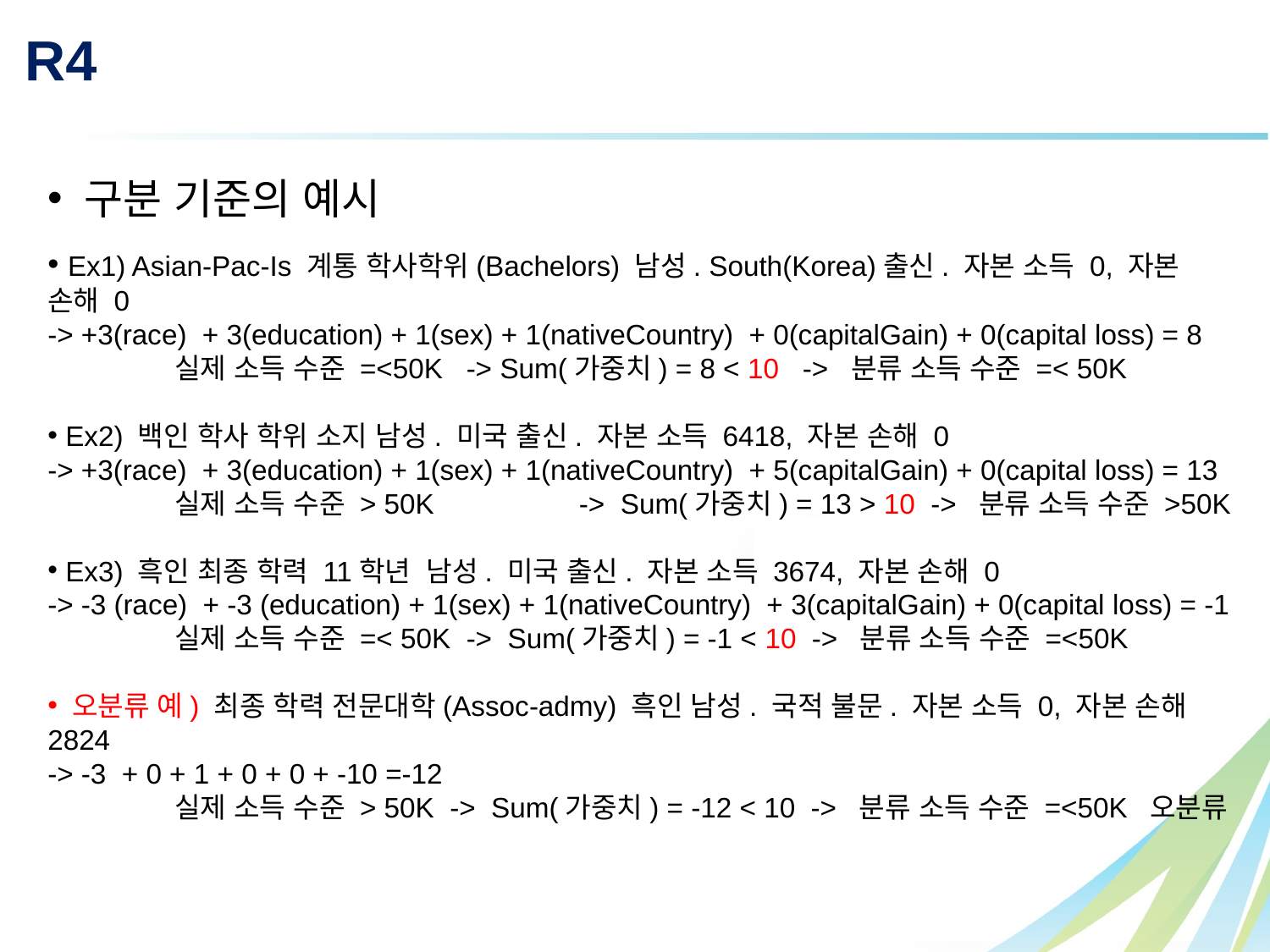

R4
 구분 기준의 예시
 Ex1) Asian-Pac-Is 계통 학사학위(Bachelors) 남성. South(Korea)출신. 자본 소득 0, 자본 손해 0
-> +3(race)  + 3(education) + 1(sex) + 1(nativeCountry)  + 0(capitalGain) + 0(capital loss) = 8
	실제 소득 수준 =<50K   -> Sum(가중치) = 8 < 10   ->  분류 소득 수준 =< 50K

 Ex2) 백인 학사 학위 소지 남성. 미국 출신. 자본 소득 6418, 자본 손해 0
-> +3(race)  + 3(education) + 1(sex) + 1(nativeCountry)  + 5(capitalGain) + 0(capital loss) = 13
	실제 소득 수준 > 50K	   ->  Sum(가중치) = 13 > 10  ->  분류 소득 수준 >50K

 Ex3) 흑인 최종 학력 11학년  남성. 미국 출신. 자본 소득 3674, 자본 손해 0
-> -3 (race)  + -3 (education) + 1(sex) + 1(nativeCountry)  + 3(capitalGain) + 0(capital loss) = -1
	실제 소득 수준 =< 50K  ->  Sum(가중치) = -1 < 10  ->  분류 소득 수준 =<50K

 오분류 예) 최종 학력 전문대학(Assoc-admy) 흑인 남성. 국적 불문. 자본 소득 0, 자본 손해 2824
-> -3  + 0 + 1 + 0 + 0 + -10 =-12
	실제 소득 수준 > 50K  ->  Sum(가중치) = -12 < 10  ->  분류 소득 수준 =<50K  오분류